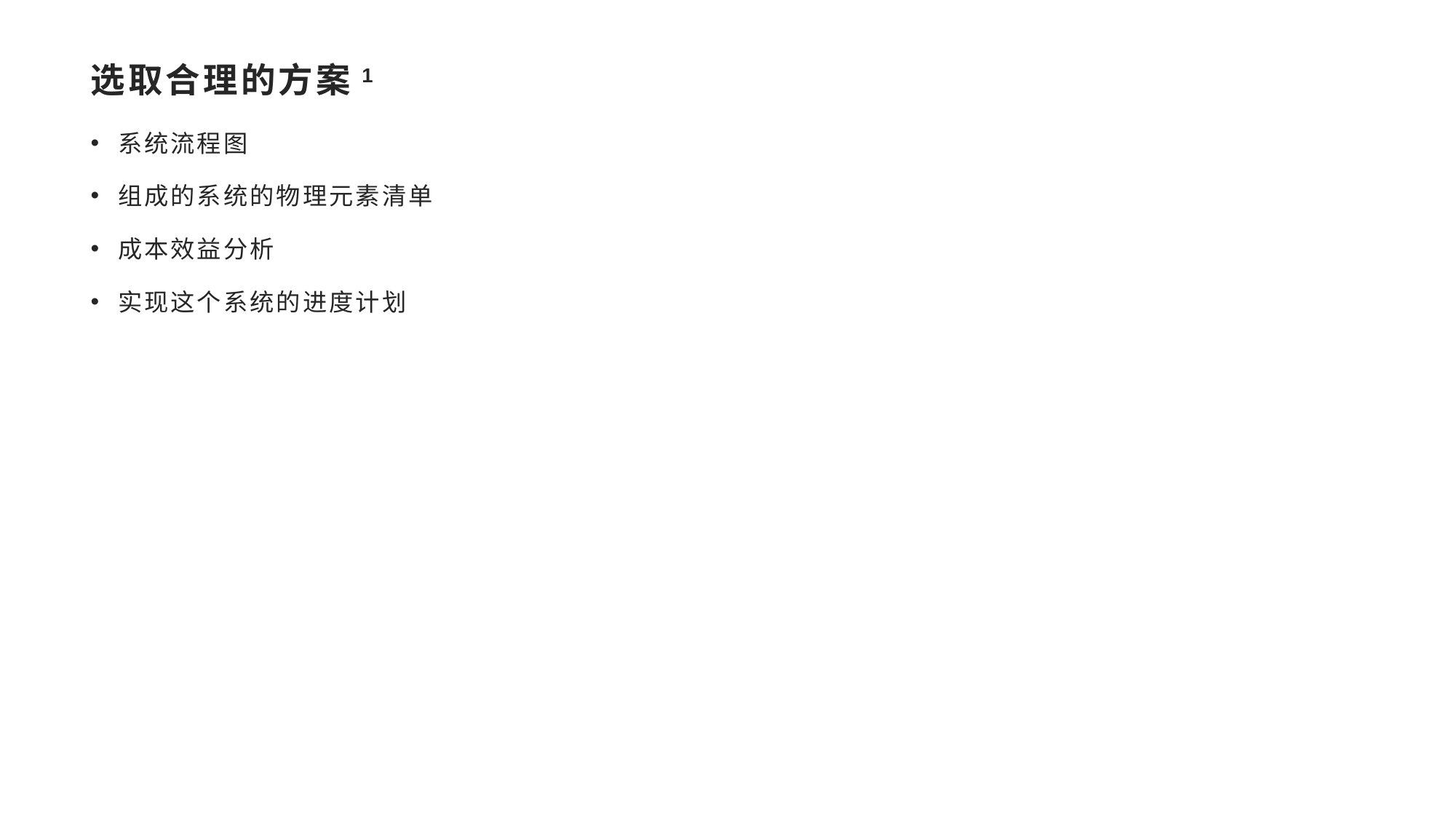

# 选取合理的方案1
系统流程图
组成的系统的物理元素清单
成本效益分析
实现这个系统的进度计划